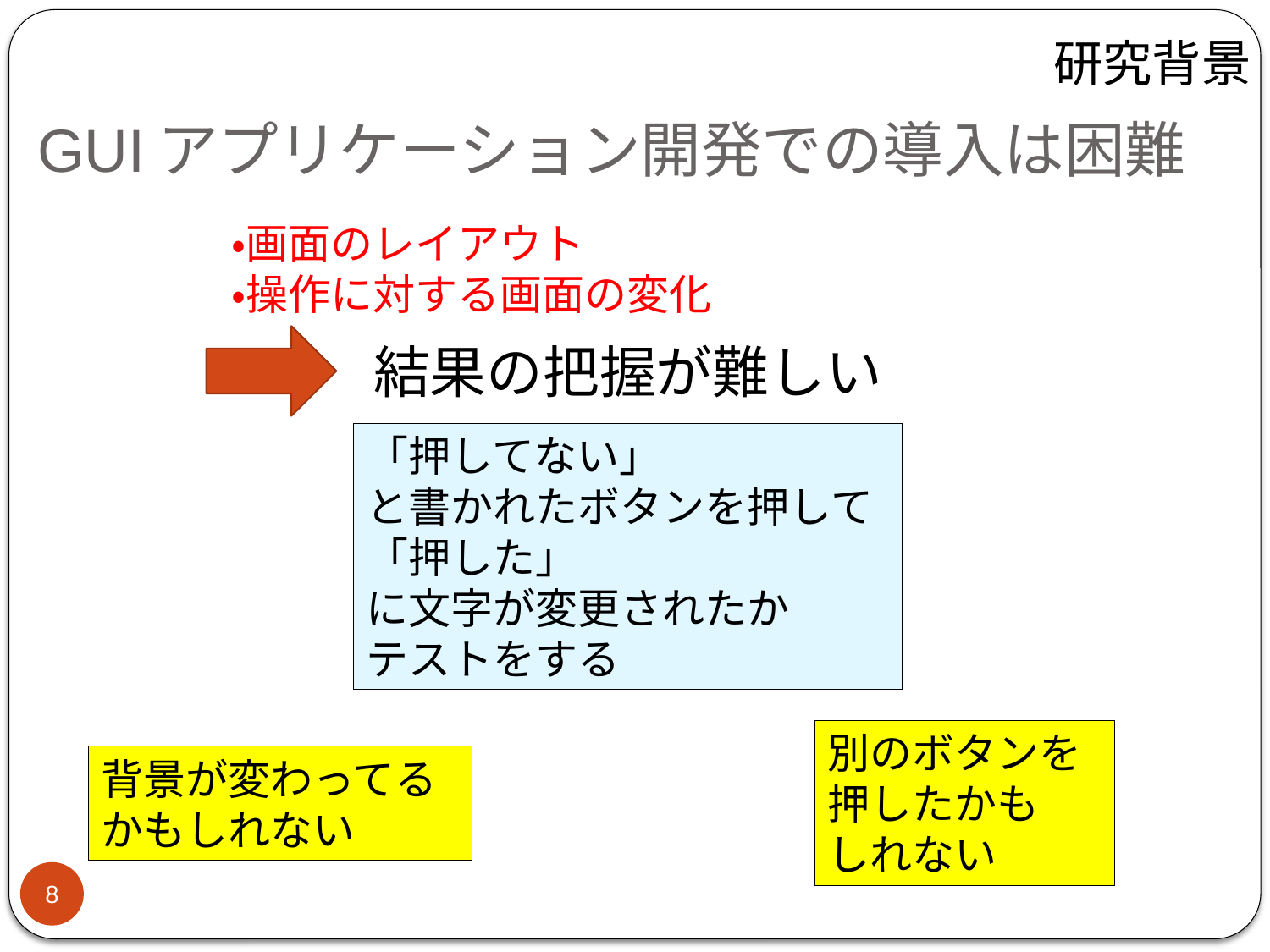

研究背景
# GUIアプリケーション開発での導入は困難
・画面のレイアウト
・操作に対する画面の変化

結果の把握が難しい
「押してない」
と書かれたボタンを押して
「押した」
に文字が変更されたか
テストをする
別のボタンを
押したかも
しれない
背景が変わってる
かもしれない
8